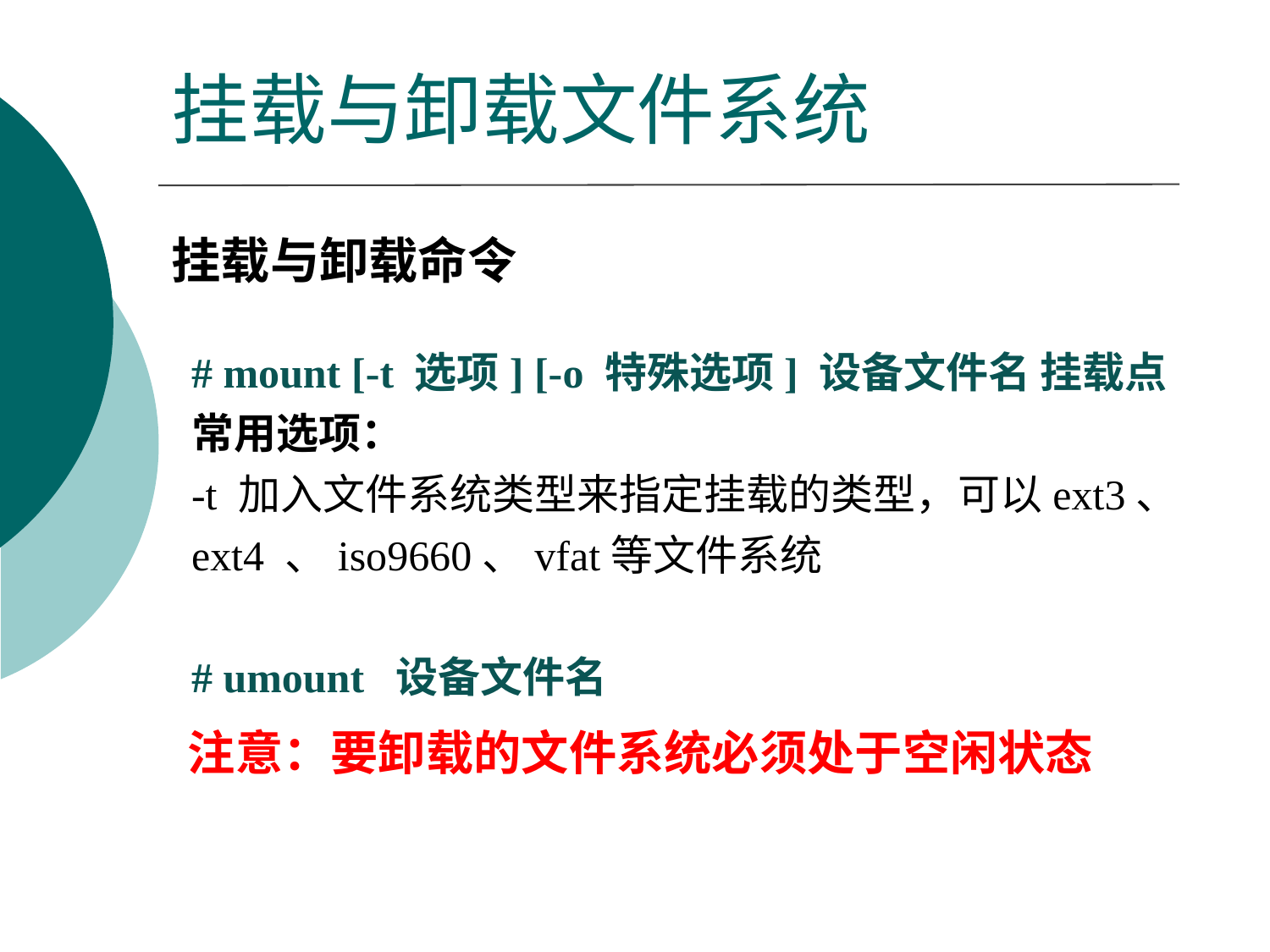

挂载与卸载文件系统
挂载与卸载命令
# mount [-t 选项] [-o 特殊选项] 设备文件名 挂载点
常用选项：
-t 加入文件系统类型来指定挂载的类型，可以ext3、ext4 、iso9660、vfat等文件系统

# umount  设备文件名
注意：要卸载的文件系统必须处于空闲状态